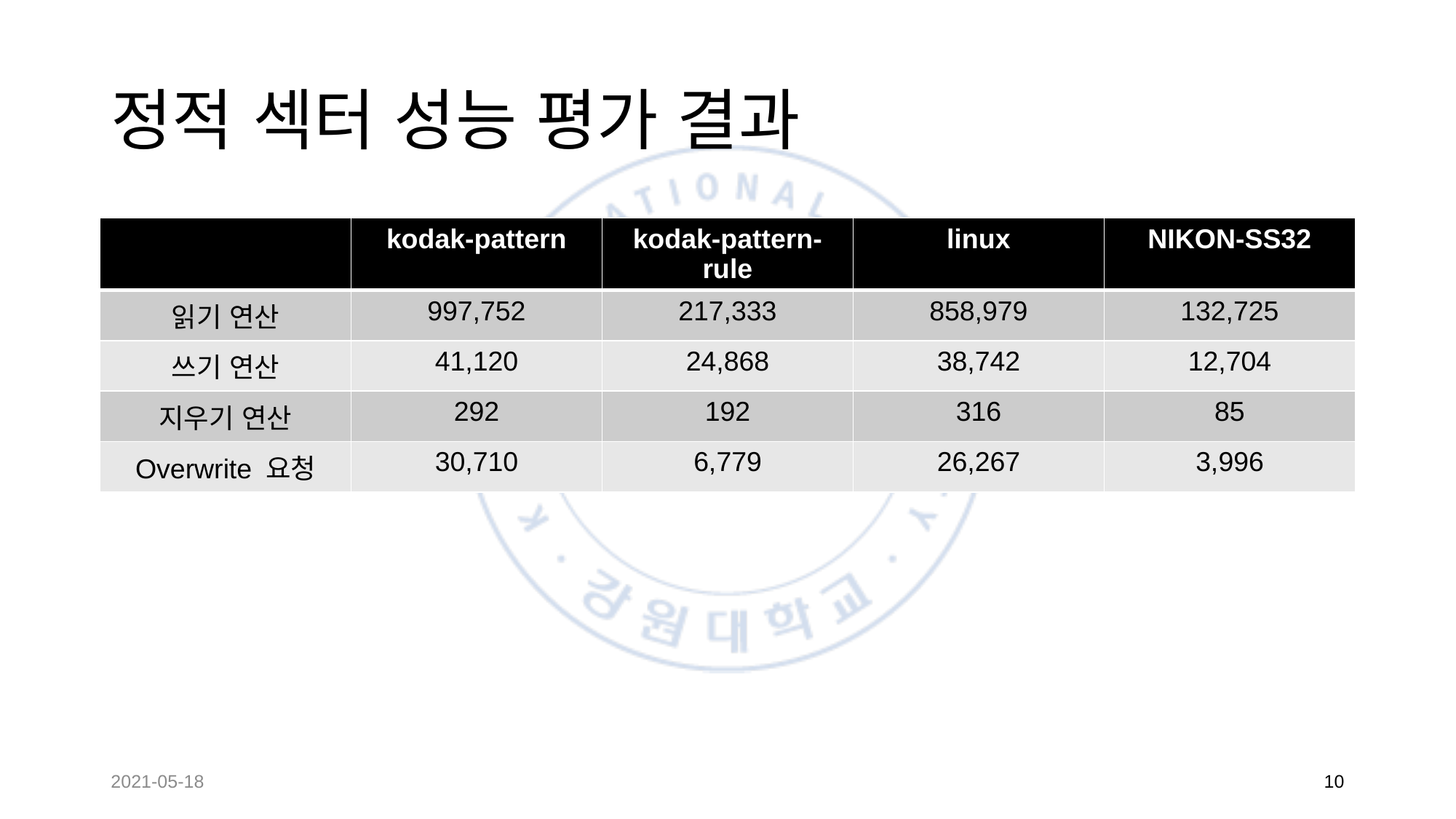

# 정적 섹터 성능 평가 결과
|  | kodak-pattern | kodak-pattern-rule | linux | NIKON-SS32 |
| --- | --- | --- | --- | --- |
| 읽기 연산 | 997,752 | 217,333 | 858,979 | 132,725 |
| 쓰기 연산 | 41,120 | 24,868 | 38,742 | 12,704 |
| 지우기 연산 | 292 | 192 | 316 | 85 |
| Overwrite 요청 | 30,710 | 6,779 | 26,267 | 3,996 |
2021-05-18
10